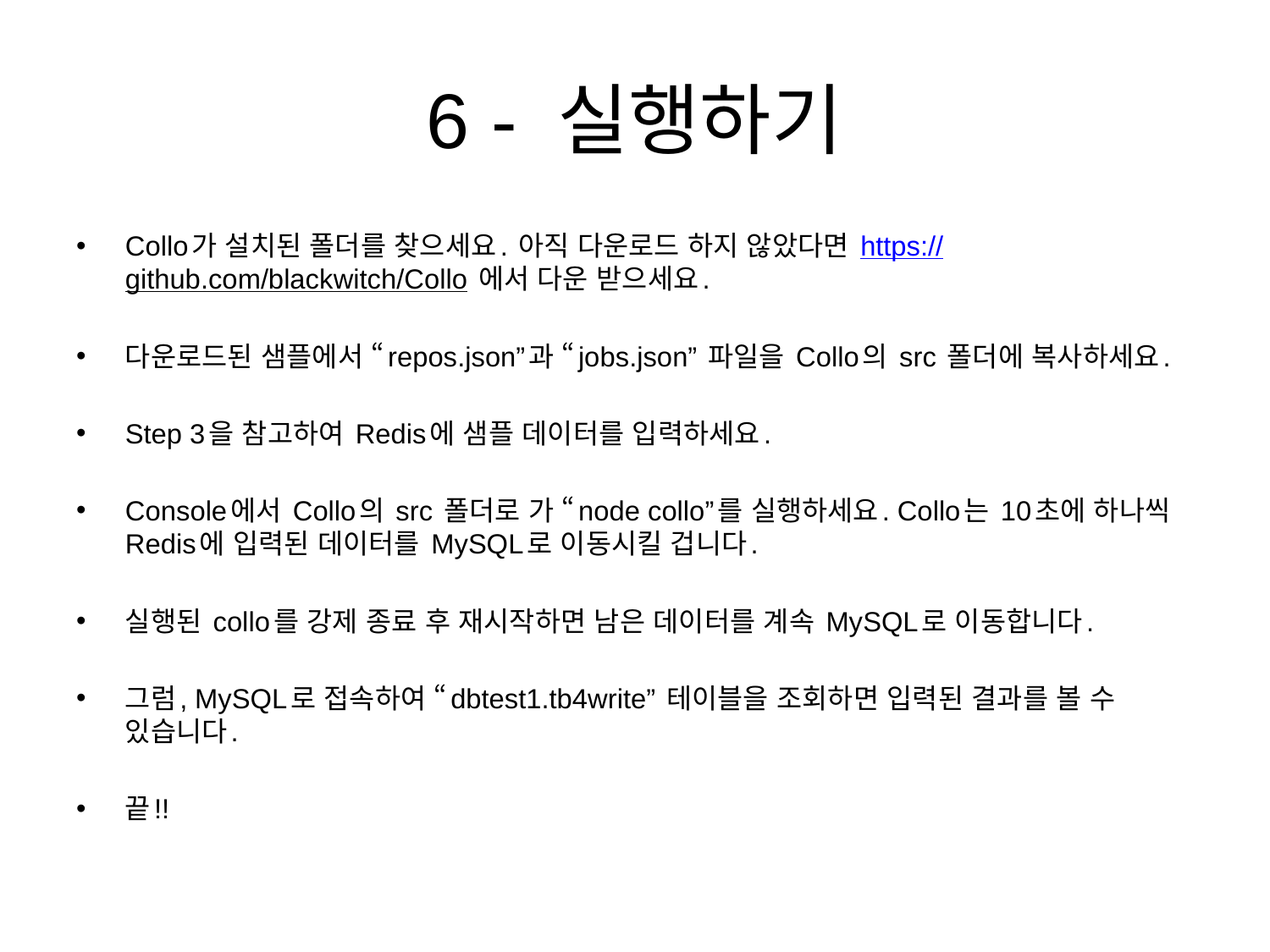

# 6 - 실행하기
Collo가 설치된 폴더를 찾으세요. 아직 다운로드 하지 않았다면 https://github.com/blackwitch/Collo 에서 다운 받으세요.

다운로드된 샘플에서 “repos.json”과 “jobs.json” 파일을 Collo의 src 폴더에 복사하세요.

Step 3을 참고하여 Redis에 샘플 데이터를 입력하세요.

Console에서 Collo의 src 폴더로 가 “node collo”를 실행하세요. Collo는 10초에 하나씩 Redis에 입력된 데이터를 MySQL로 이동시킬 겁니다.

실행된 collo를 강제 종료 후 재시작하면 남은 데이터를 계속 MySQL로 이동합니다.

그럼, MySQL로 접속하여 “dbtest1.tb4write” 테이블을 조회하면 입력된 결과를 볼 수 있습니다.

끝!!